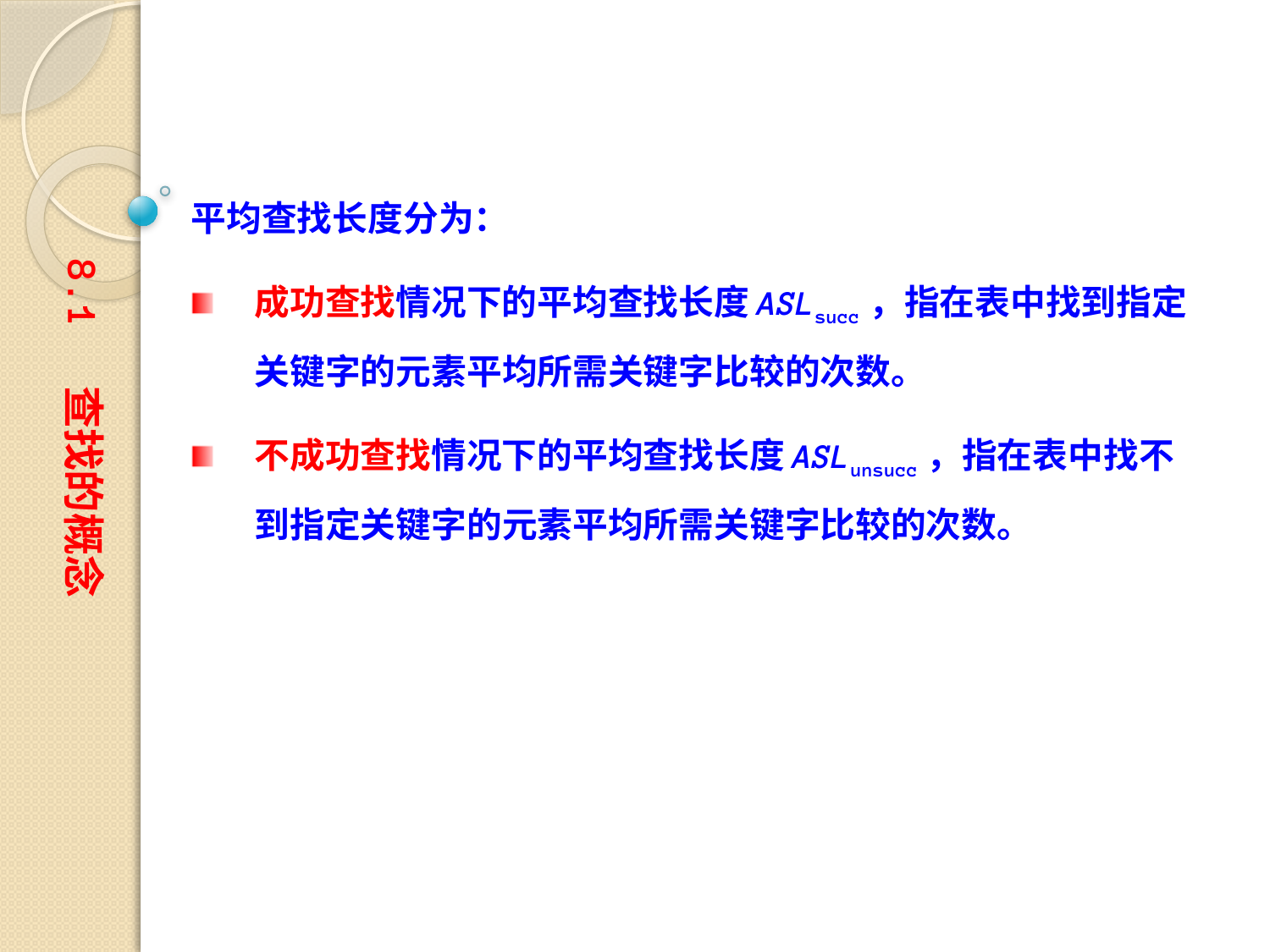

平均查找长度分为：
成功查找情况下的平均查找长度ASLsucc，指在表中找到指定关键字的元素平均所需关键字比较的次数。
不成功查找情况下的平均查找长度ASLunsucc，指在表中找不到指定关键字的元素平均所需关键字比较的次数。
8.1  查找的概念